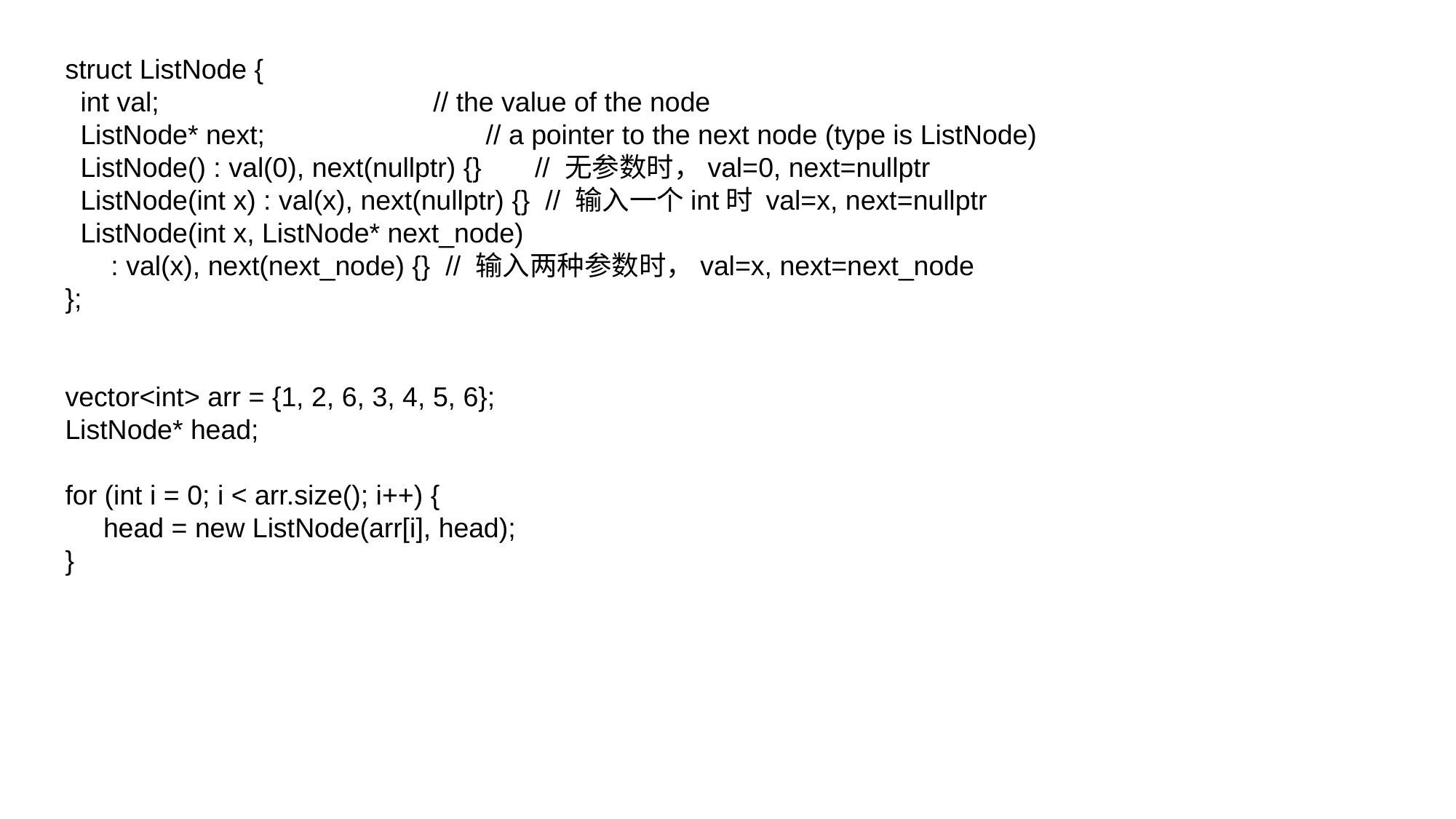

struct ListNode {
  int val;                                    // the value of the node
  ListNode* next;                             // a pointer to the next node (type is ListNode)
  ListNode() : val(0), next(nullptr) {}       // 无参数时，val=0, next=nullptr
  ListNode(int x) : val(x), next(nullptr) {}  // 输入一个int时 val=x, next=nullptr
  ListNode(int x, ListNode* next_node)
      : val(x), next(next_node) {}  // 输入两种参数时，val=x, next=next_node
};

vector<int> arr = {1, 2, 6, 3, 4, 5, 6};
ListNode* head;

for (int i = 0; i < arr.size(); i++) {
     head = new ListNode(arr[i], head);
}